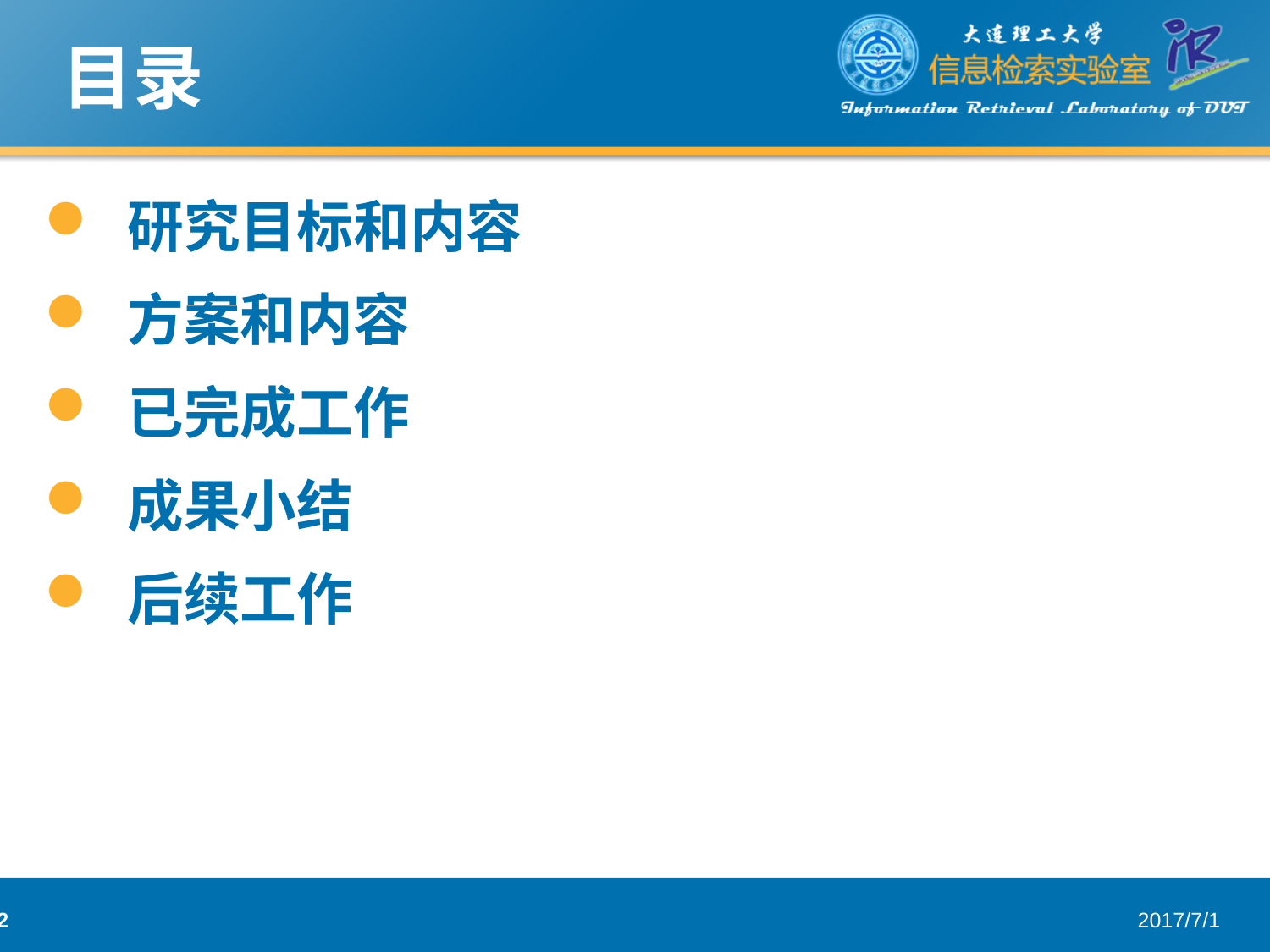

# 目录
 研究目标和内容
 方案和内容
 已完成工作
 成果小结
 后续工作